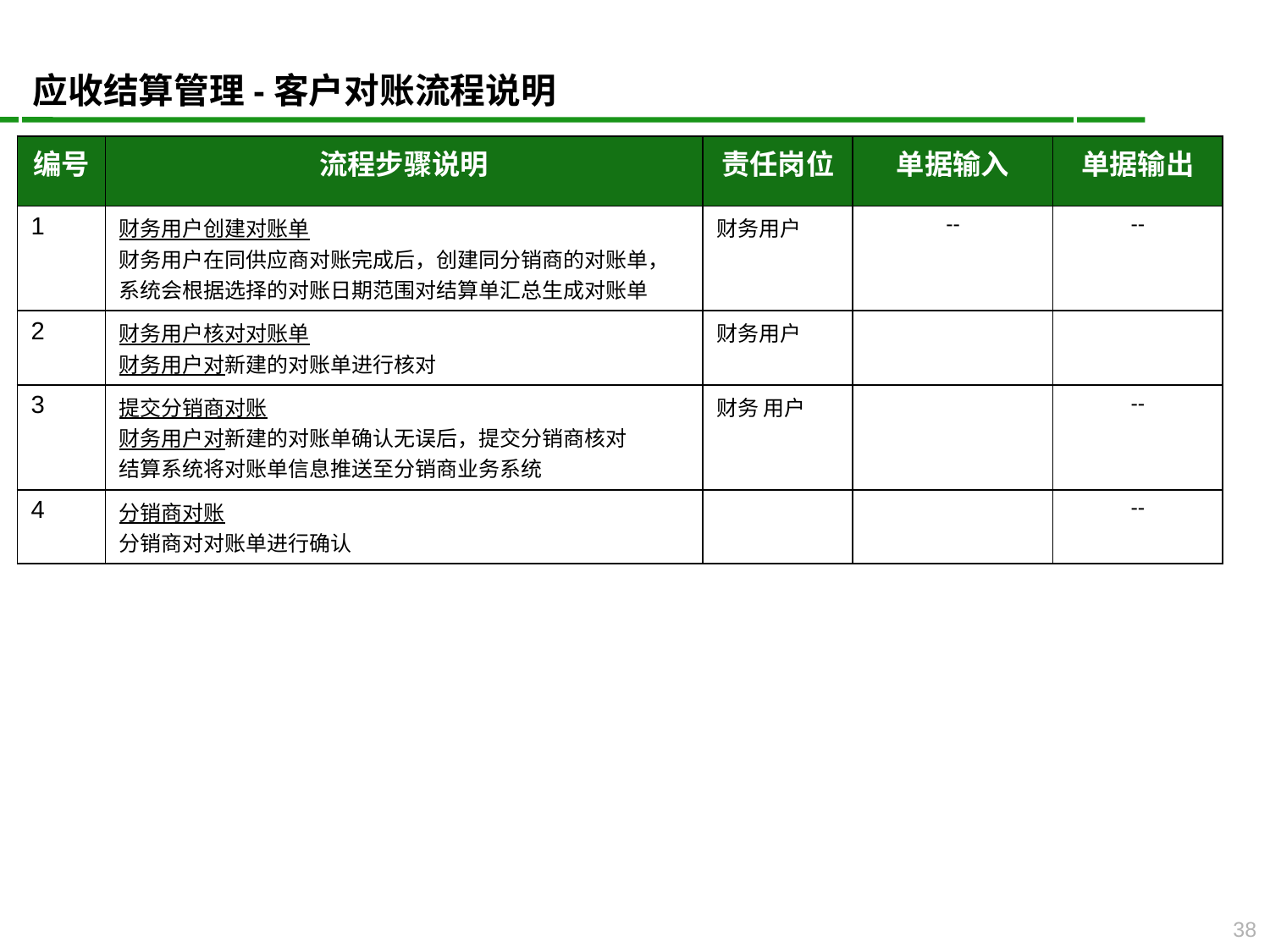

应收结算管理-客户对账流程说明
| 编号 | 流程步骤说明 | 责任岗位 | 单据输入 | 单据输出 |
| --- | --- | --- | --- | --- |
| 1 | 财务用户创建对账单 财务用户在同供应商对账完成后，创建同分销商的对账单，系统会根据选择的对账日期范围对结算单汇总生成对账单 | 财务用户 | -- | -- |
| 2 | 财务用户核对对账单 财务用户对新建的对账单进行核对 | 财务用户 |  |  |
| 3 | 提交分销商对账 财务用户对新建的对账单确认无误后，提交分销商核对 结算系统将对账单信息推送至分销商业务系统 | 财务 用户 |  | -- |
| 4 | 分销商对账 分销商对对账单进行确认 |  |  | -- |
38